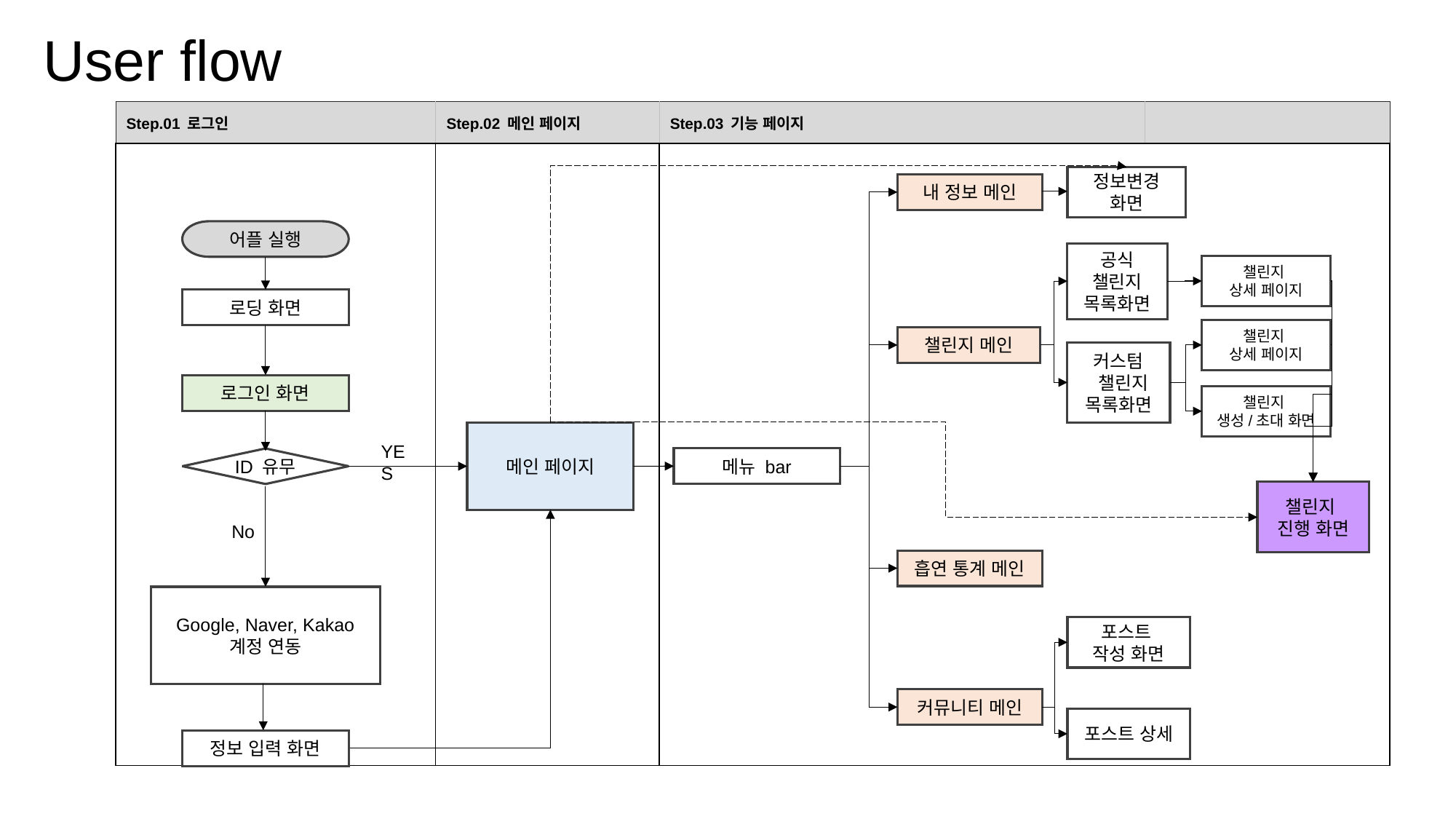

# User flow
| Step.01 로그인 | Step.02 메인 페이지 | Step.03 기능 페이지 |  |
| --- | --- | --- | --- |
|  |  |  |  |
정보변경
화면
내 정보 메인
어플 실행
공식
챌린지 목록화면
챌린지
상세 페이지
로딩 화면
챌린지
상세 페이지
챌린지 메인
커스텀
 챌린지 목록화면
로그인 화면
챌린지
생성/초대 화면
메인 페이지
YES
메뉴 bar
ID 유무
챌린지
진행 화면
No
흡연 통계 메인
Google, Naver, Kakao
계정 연동
포스트
작성 화면
커뮤니티 메인
포스트 상세
정보 입력 화면